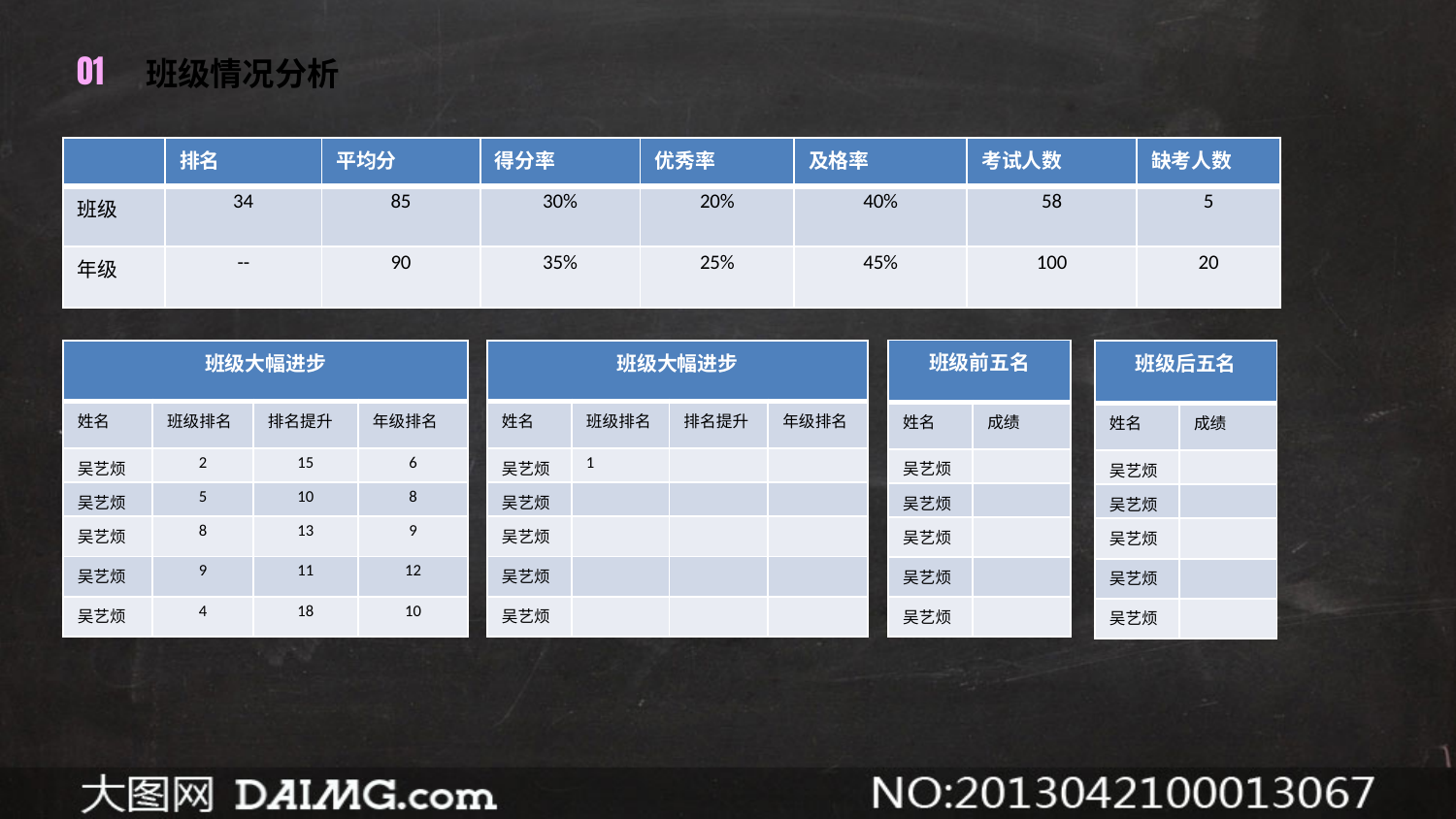

01
班级情况分析
|  | 排名 | 平均分 | 得分率 | 优秀率 | 及格率 | 考试人数 | 缺考人数 |
| --- | --- | --- | --- | --- | --- | --- | --- |
| 班级 | 34 | 85 | 30% | 20% | 40% | 58 | 5 |
| 年级 | -- | 90 | 35% | 25% | 45% | 100 | 20 |
| 班级前五名 |  |
| --- | --- |
| 姓名 | 成绩 |
| 吴艺烦 |  |
| 吴艺烦 |  |
| 吴艺烦 |  |
| 吴艺烦 |  |
| 吴艺烦 |  |
| 班级⼤幅进步 |  |  |  |
| --- | --- | --- | --- |
| 姓名 | 班级排名 | 排名提升 | 年级排名 |
| 吴艺烦 | 2 | 15 | 6 |
| 吴艺烦 | 5 | 10 | 8 |
| 吴艺烦 | 8 | 13 | 9 |
| 吴艺烦 | 9 | 11 | 12 |
| 吴艺烦 | 4 | 18 | 10 |
| 班级⼤幅进步 |  |  |  |
| --- | --- | --- | --- |
| 姓名 | 班级排名 | 排名提升 | 年级排名 |
| 吴艺烦 | 1 |  |  |
| 吴艺烦 |  |  |  |
| 吴艺烦 |  |  |  |
| 吴艺烦 |  |  |  |
| 吴艺烦 |  |  |  |
| 班级后五名 |  |
| --- | --- |
| 姓名 | 成绩 |
| 吴艺烦 |  |
| 吴艺烦 |  |
| 吴艺烦 |  |
| 吴艺烦 |  |
| 吴艺烦 |  |